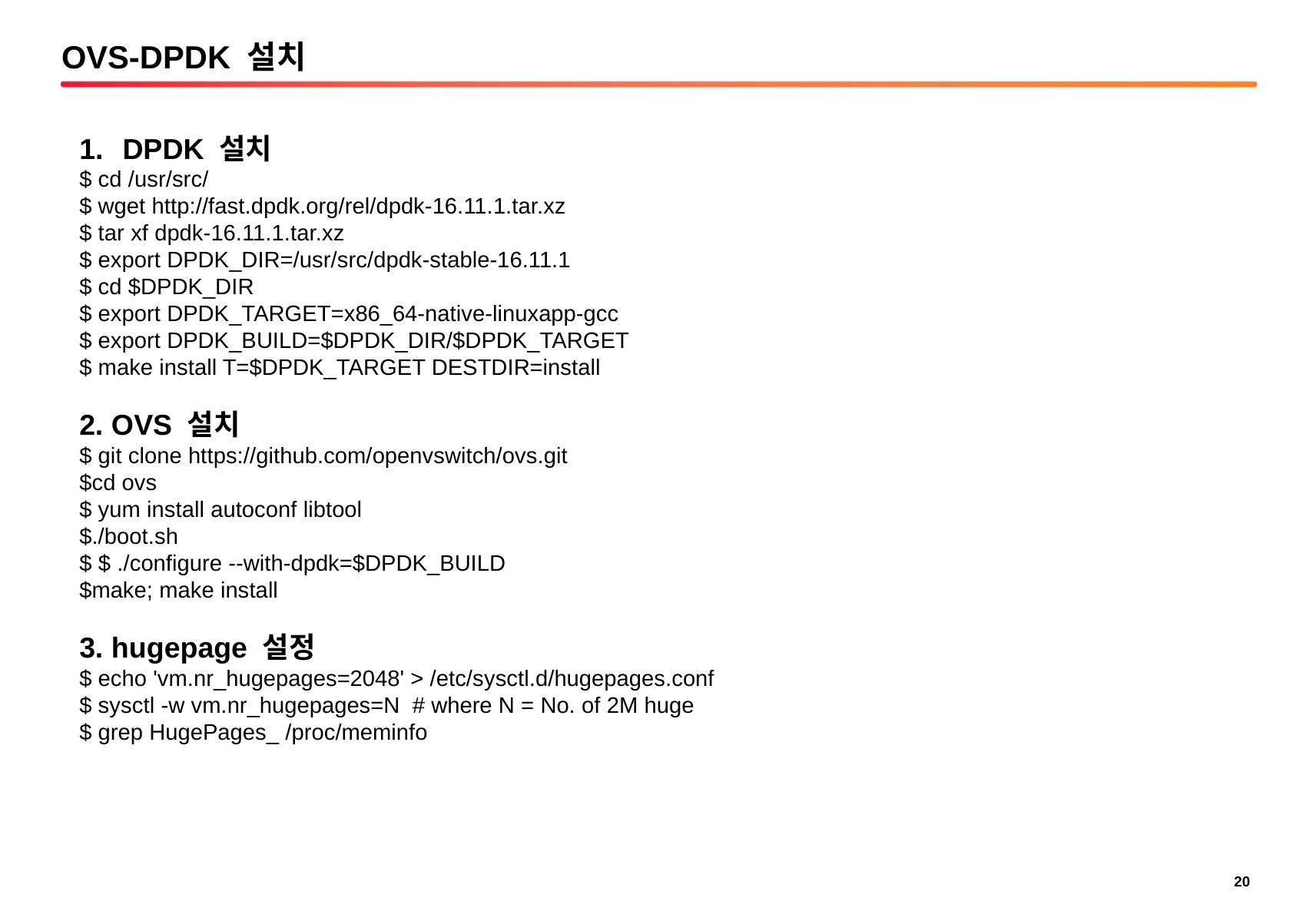

# OVS-DPDK 설치
DPDK 설치
$ cd /usr/src/
$ wget http://fast.dpdk.org/rel/dpdk-16.11.1.tar.xz
$ tar xf dpdk-16.11.1.tar.xz
$ export DPDK_DIR=/usr/src/dpdk-stable-16.11.1
$ cd $DPDK_DIR
$ export DPDK_TARGET=x86_64-native-linuxapp-gcc
$ export DPDK_BUILD=$DPDK_DIR/$DPDK_TARGET
$ make install T=$DPDK_TARGET DESTDIR=install

2. OVS 설치
$ git clone https://github.com/openvswitch/ovs.git
$cd ovs
$ yum install autoconf libtool
$./boot.sh
$ $ ./configure --with-dpdk=$DPDK_BUILD
$make; make install

3. hugepage 설정
$ echo 'vm.nr_hugepages=2048' > /etc/sysctl.d/hugepages.conf
$ sysctl -w vm.nr_hugepages=N  # where N = No. of 2M huge
$ grep HugePages_ /proc/meminfo